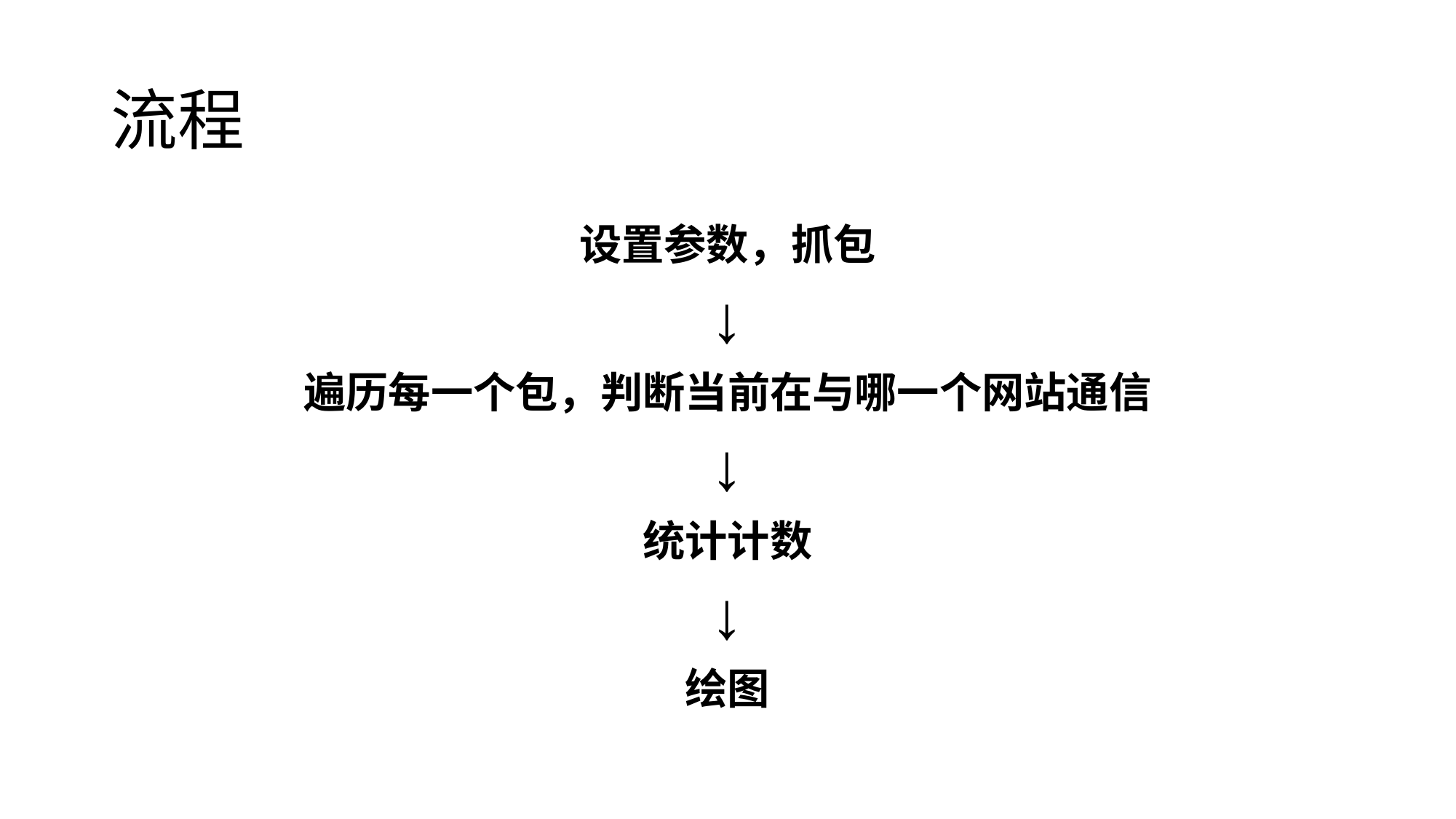

# 流程
设置参数，抓包
↓
遍历每一个包，判断当前在与哪一个网站通信
↓
统计计数
↓
绘图